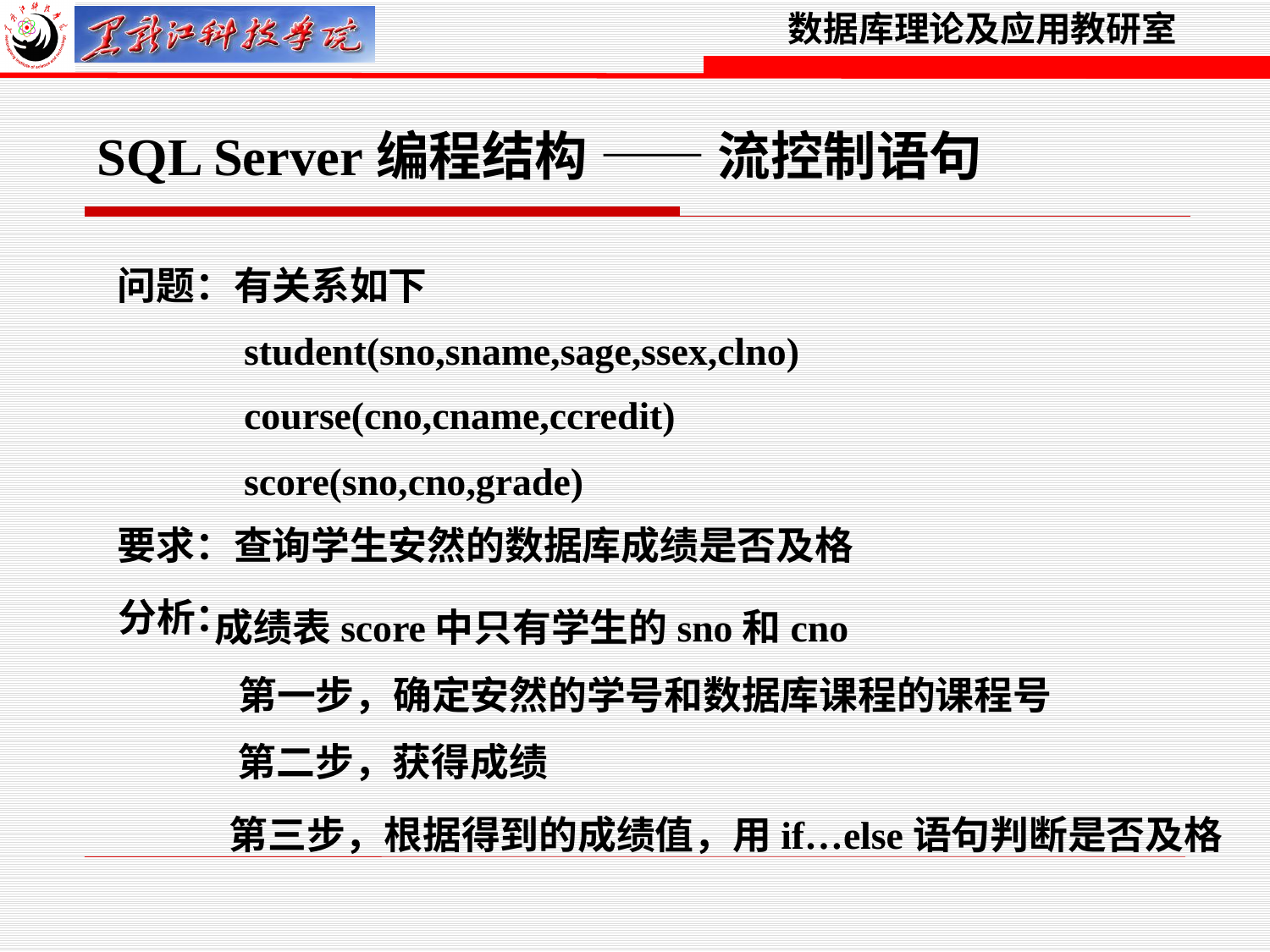

SQL Server编程结构 —— 流控制语句
问题：有关系如下
             student(sno,sname,sage,ssex,clno)
             course(cno,cname,ccredit)
             score(sno,cno,grade)
要求：查询学生安然的数据库成绩是否及格
分析：
成绩表score中只有学生的sno和cno
第一步，确定安然的学号和数据库课程的课程号
第二步，获得成绩
第三步，根据得到的成绩值，用if…else语句判断是否及格